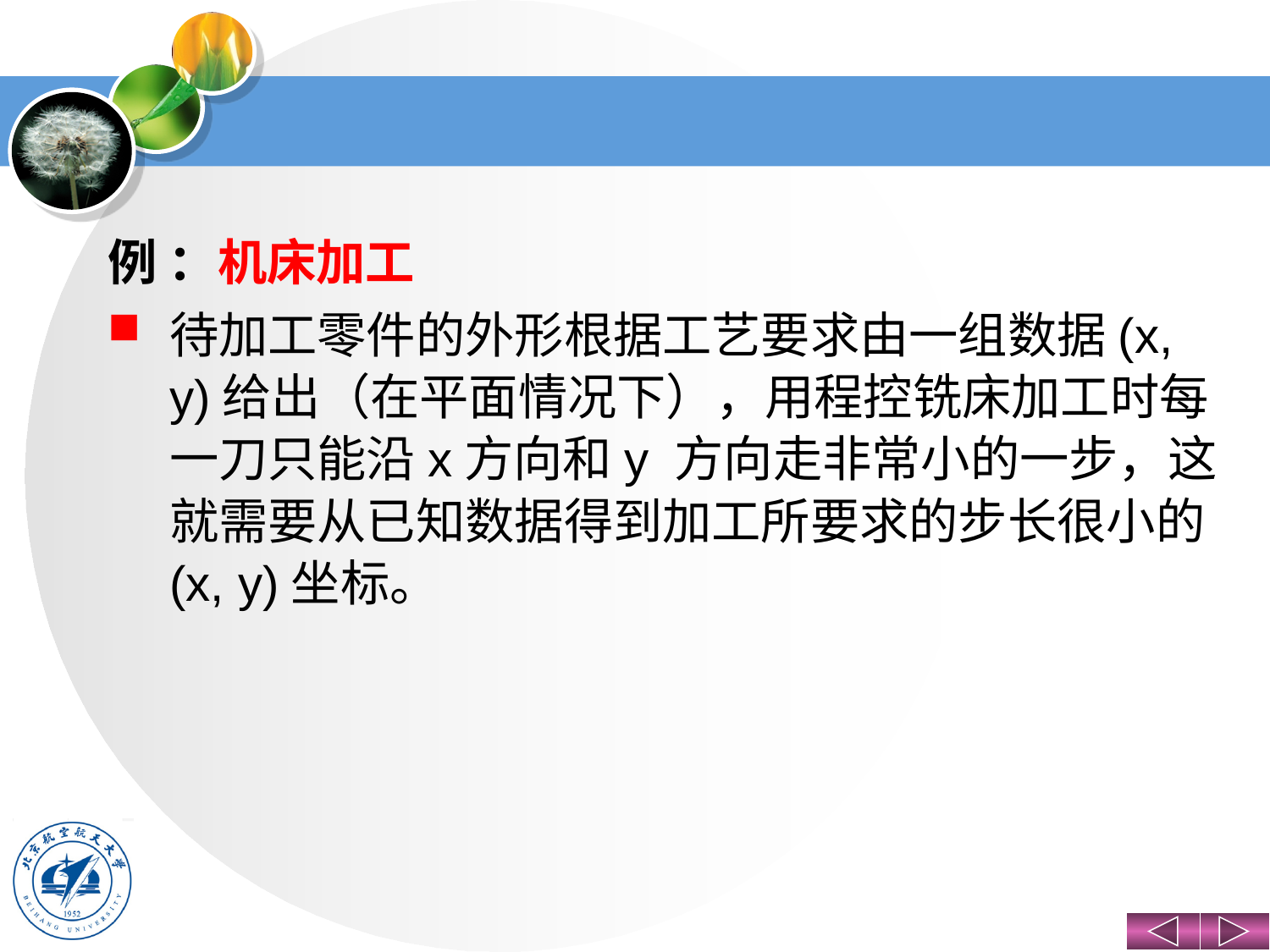

#
例 ：机床加工
待加工零件的外形根据工艺要求由一组数据(x, y)给出（在平面情况下），用程控铣床加工时每一刀只能沿x方向和y 方向走非常小的一步，这就需要从已知数据得到加工所要求的步长很小的(x, y)坐标。